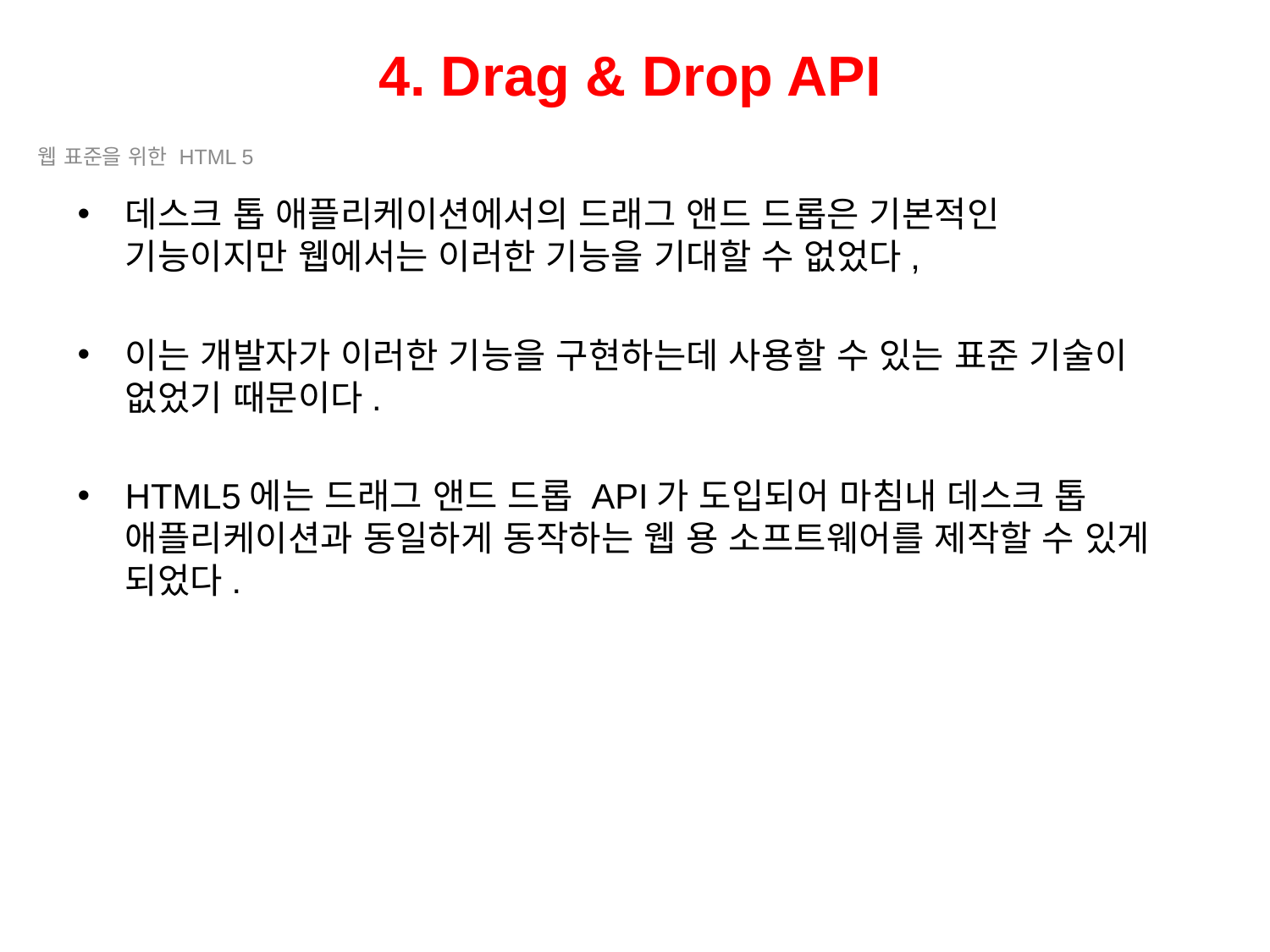

# 4. Drag & Drop API
웹 표준을 위한 HTML 5
데스크 톱 애플리케이션에서의 드래그 앤드 드롭은 기본적인 기능이지만 웹에서는 이러한 기능을 기대할 수 없었다,

이는 개발자가 이러한 기능을 구현하는데 사용할 수 있는 표준 기술이 없었기 때문이다.

HTML5에는 드래그 앤드 드롭 API가 도입되어 마침내 데스크 톱 애플리케이션과 동일하게 동작하는 웹 용 소프트웨어를 제작할 수 있게 되었다.